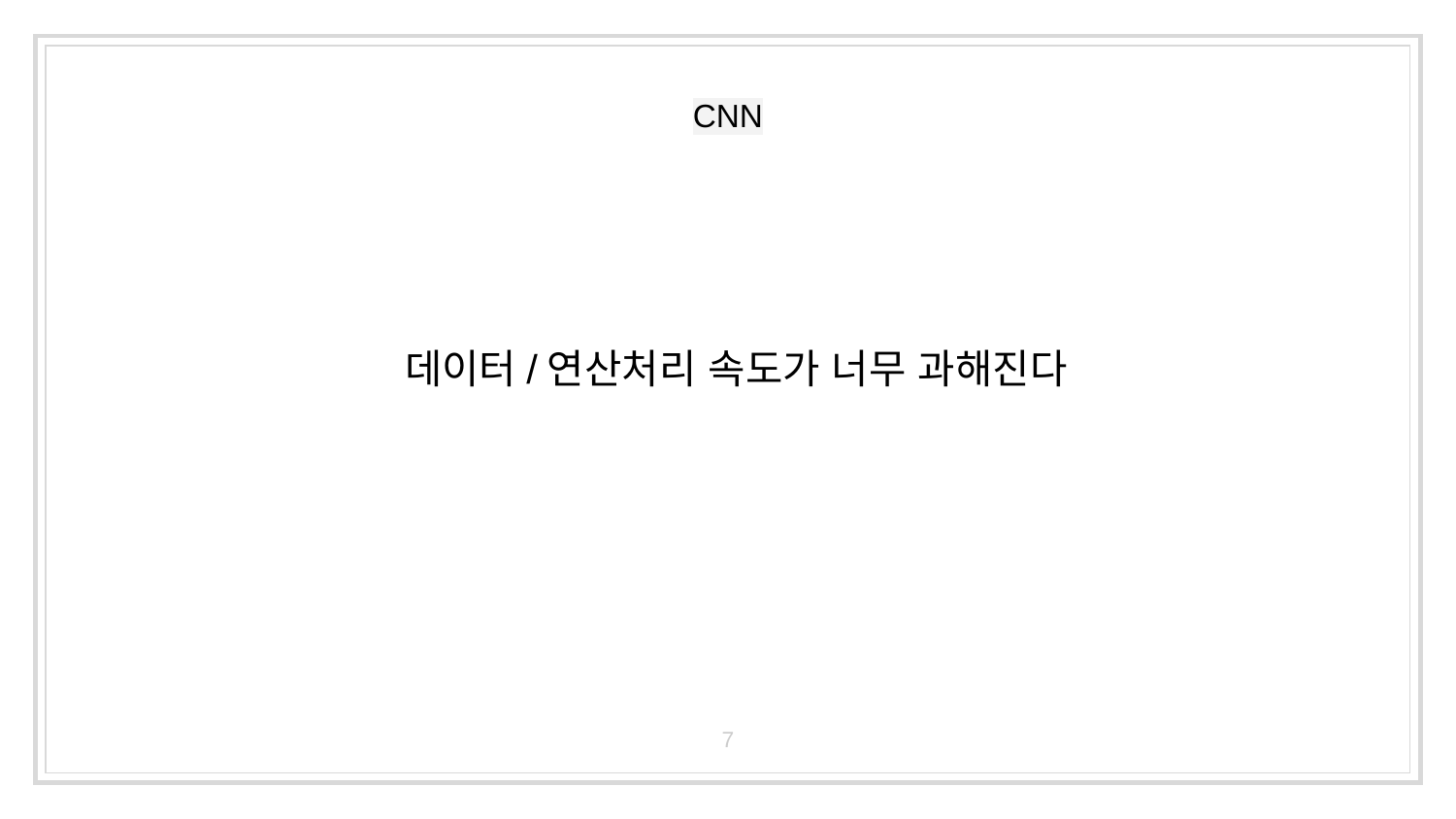

# CNN
데이터/연산처리 속도가 너무 과해진다
7